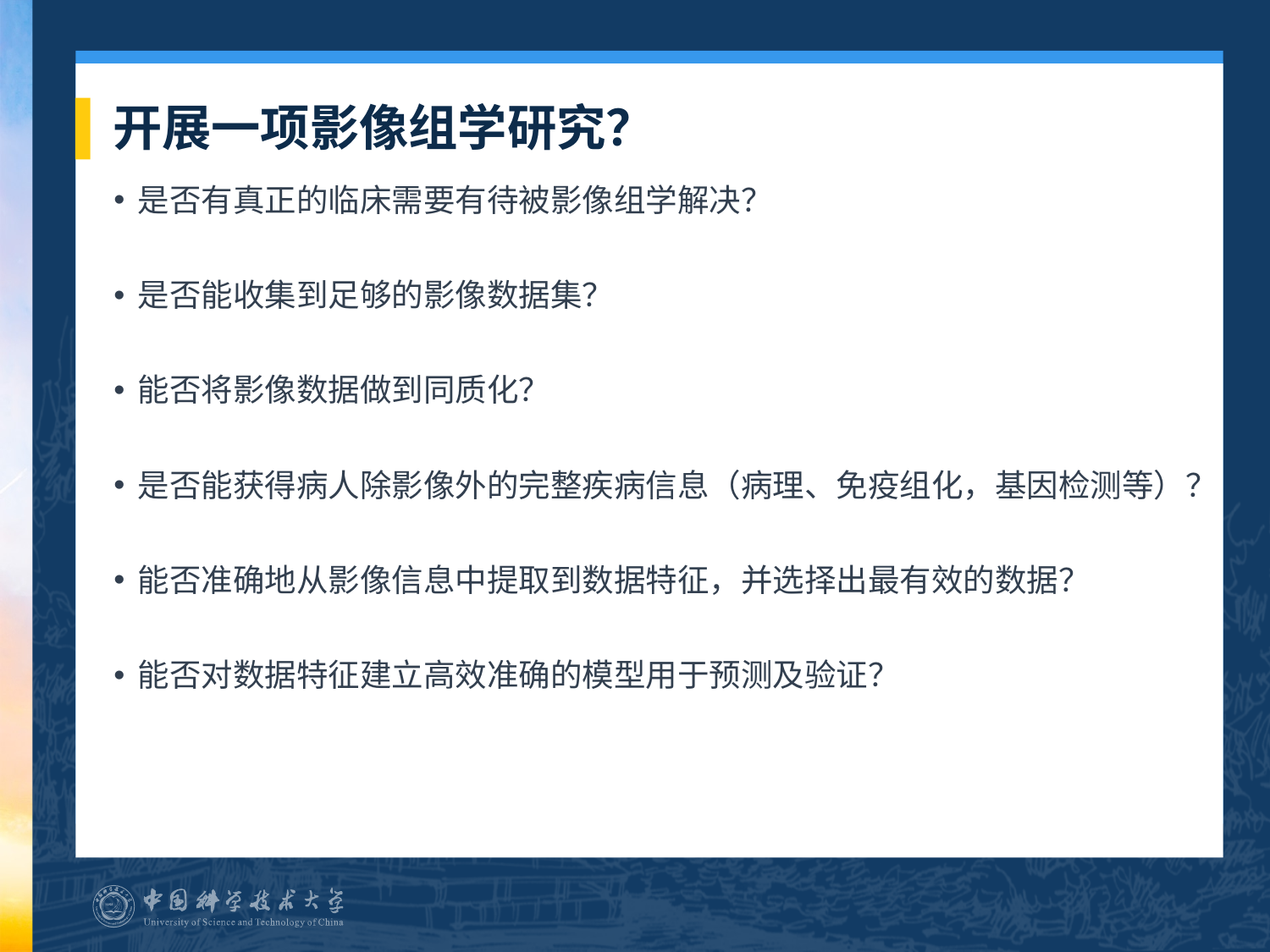

# 开展一项影像组学研究？
是否有真正的临床需要有待被影像组学解决？

是否能收集到足够的影像数据集？

能否将影像数据做到同质化？

是否能获得病人除影像外的完整疾病信息（病理、免疫组化，基因检测等）？

能否准确地从影像信息中提取到数据特征，并选择出最有效的数据？

能否对数据特征建立高效准确的模型用于预测及验证？